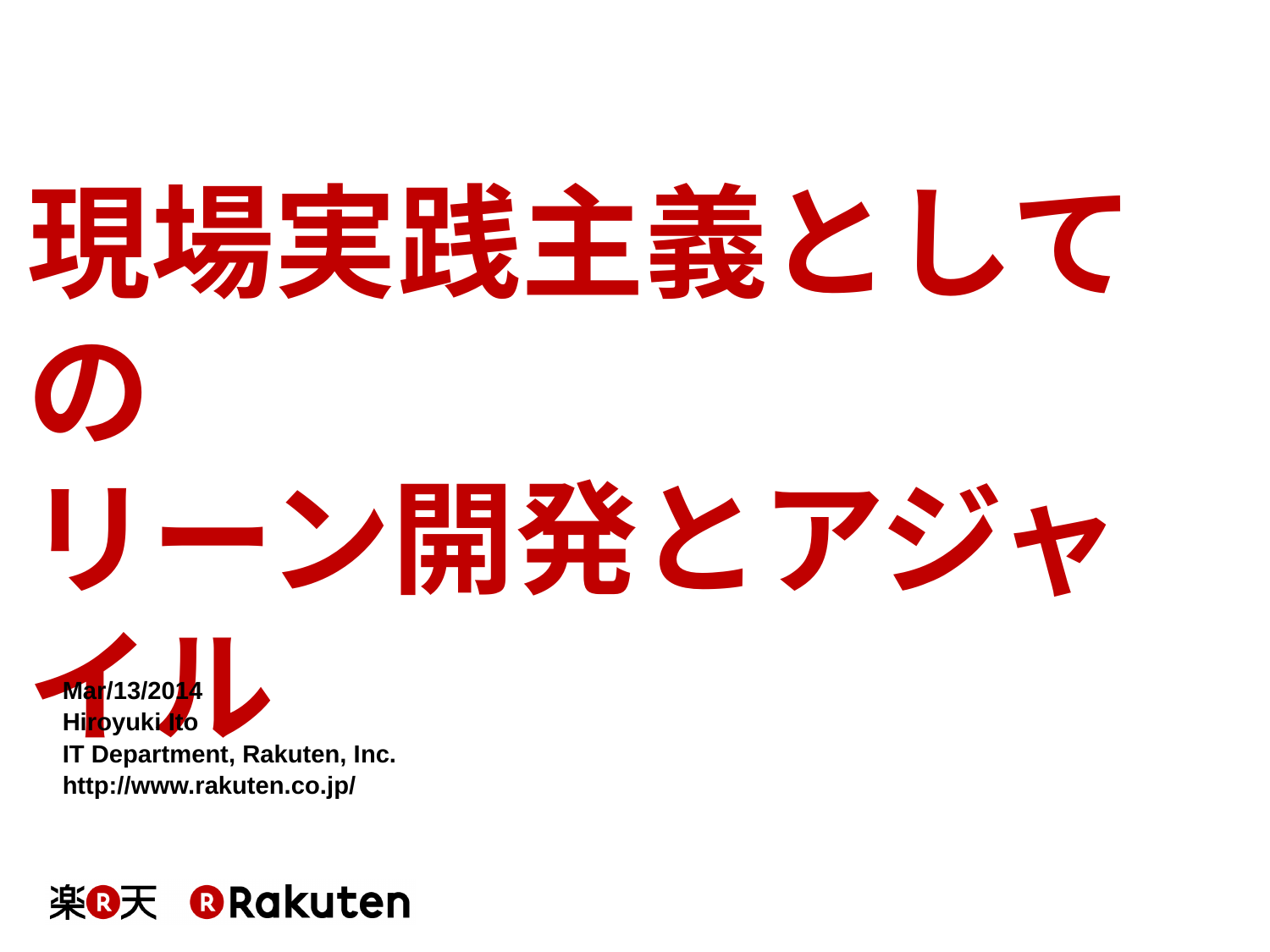

現場実践主義としての
リーン開発とアジャイル
Mar/13/2014
Hiroyuki Ito
IT Department, Rakuten, Inc.
http://www.rakuten.co.jp/